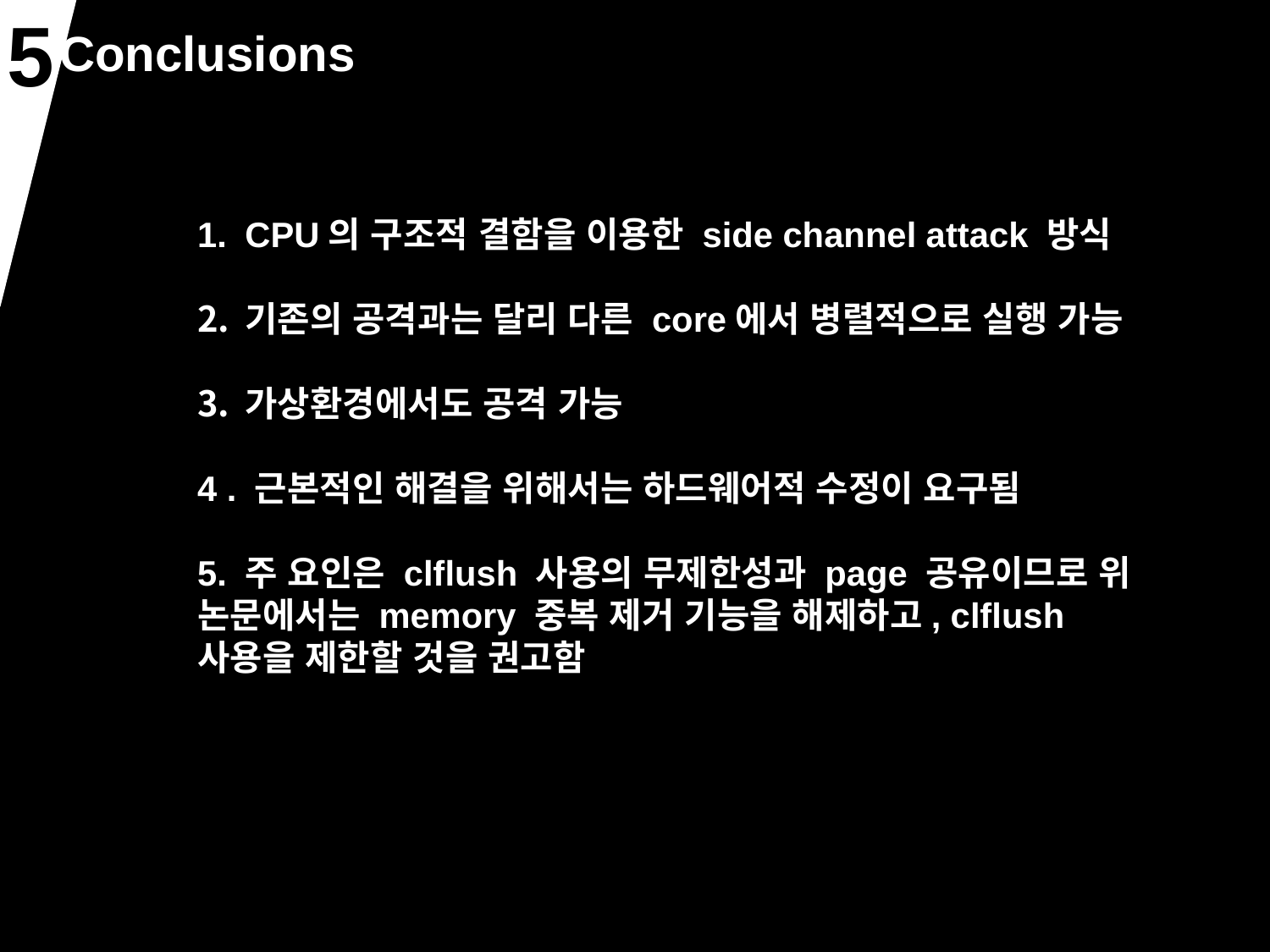

5
Conclusions

CPU의 구조적 결함을 이용한 side channel attack 방식

기존의 공격과는 달리 다른 core에서 병렬적으로 실행 가능

가상환경에서도 공격 가능

4 . 근본적인 해결을 위해서는 하드웨어적 수정이 요구됨

5. 주 요인은 clflush 사용의 무제한성과 page 공유이므로 위 논문에서는 memory 중복 제거 기능을 해제하고, clflush 사용을 제한할 것을 권고함